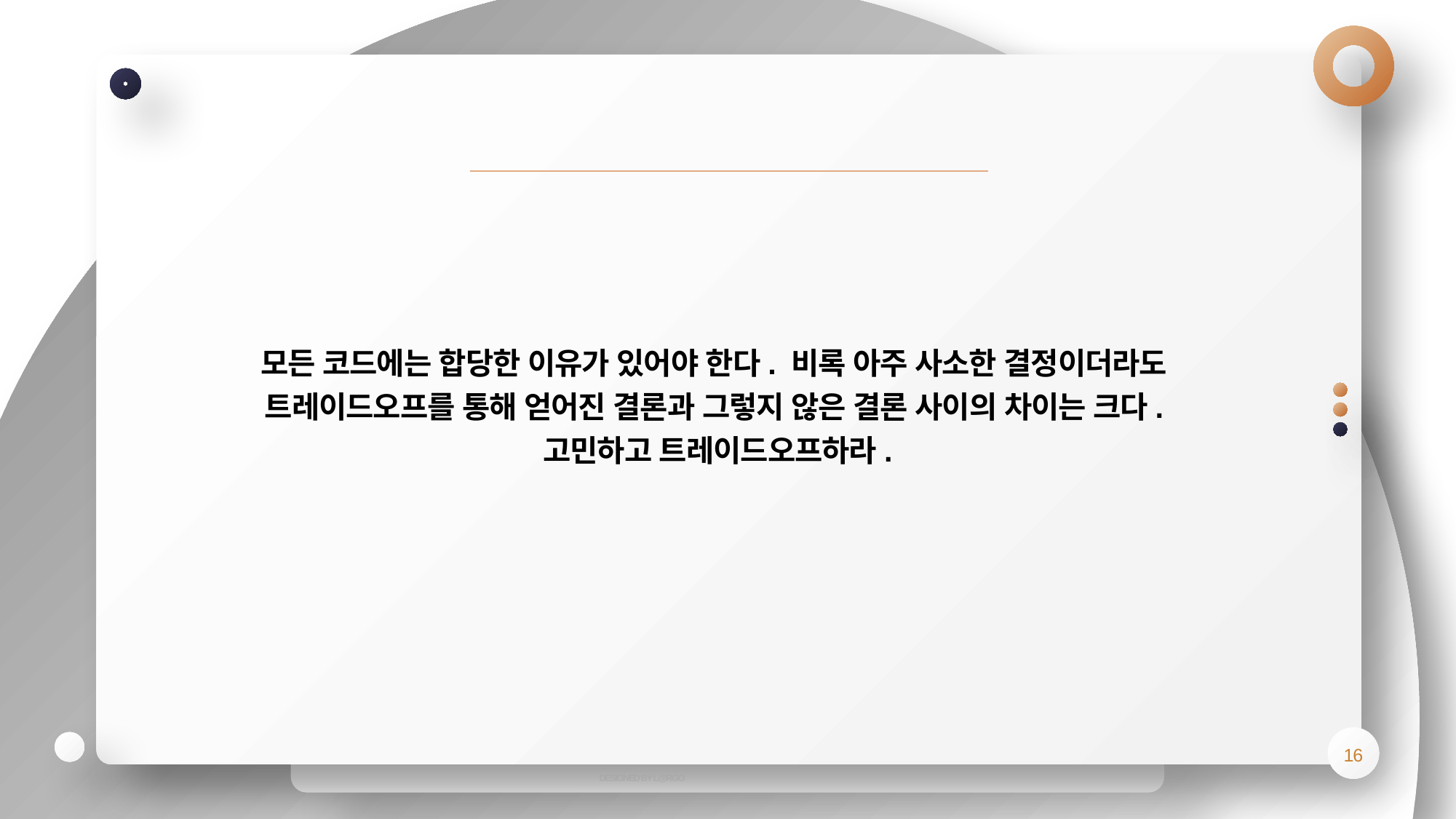

모든 코드에는 합당한 이유가 있어야 한다. 비록 아주 사소한 결정이더라도
트레이드오프를 통해 얻어진 결론과 그렇지 않은 결론 사이의 차이는 크다.
고민하고 트레이드오프하라.

16
DESIGNED BY L@RGO